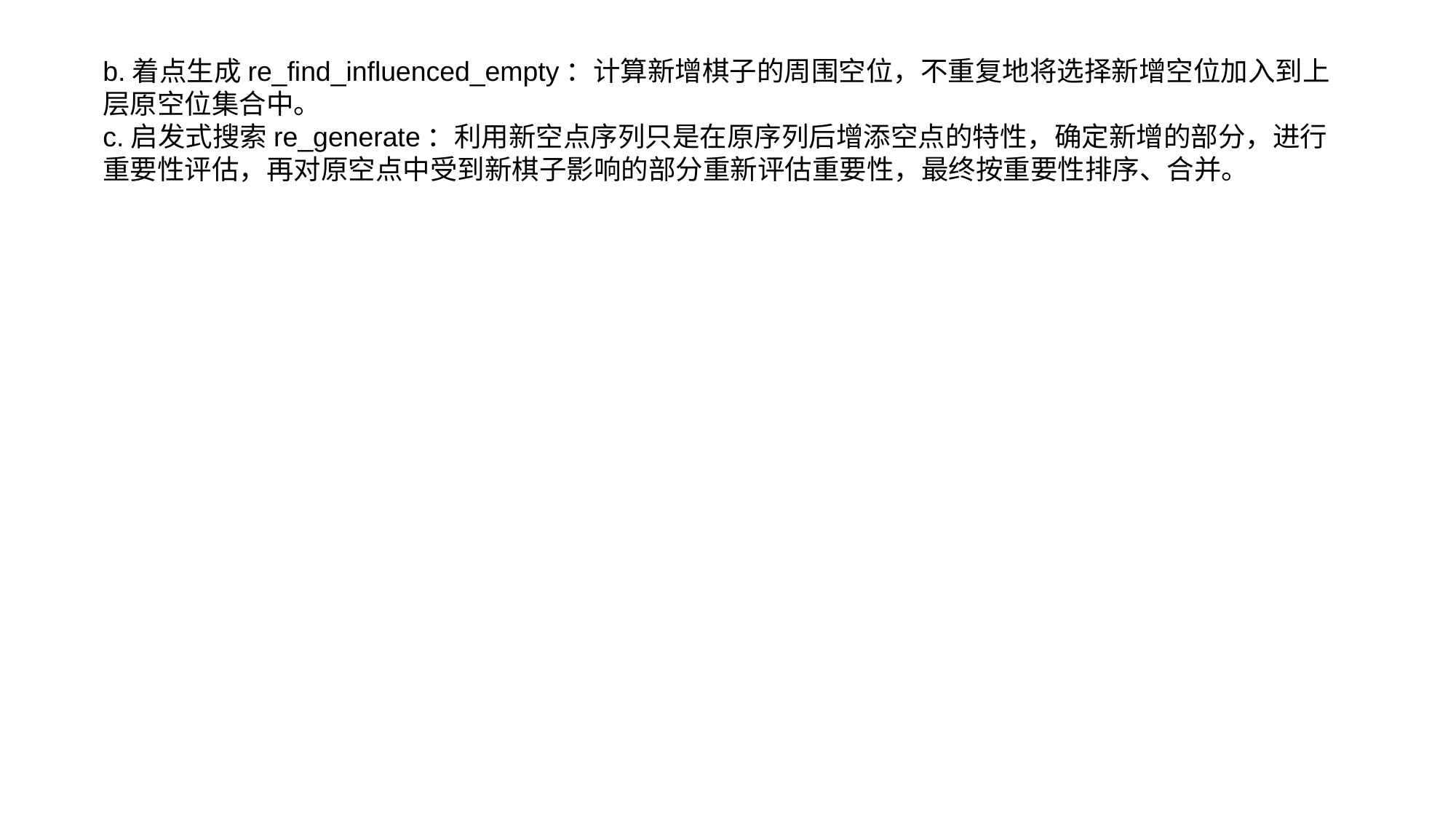

b.着点生成re_find_influenced_empty：计算新增棋子的周围空位，不重复地将选择新增空位加入到上层原空位集合中。
c.启发式搜索re_generate：利用新空点序列只是在原序列后增添空点的特性，确定新增的部分，进行重要性评估，再对原空点中受到新棋子影响的部分重新评估重要性，最终按重要性排序、合并。